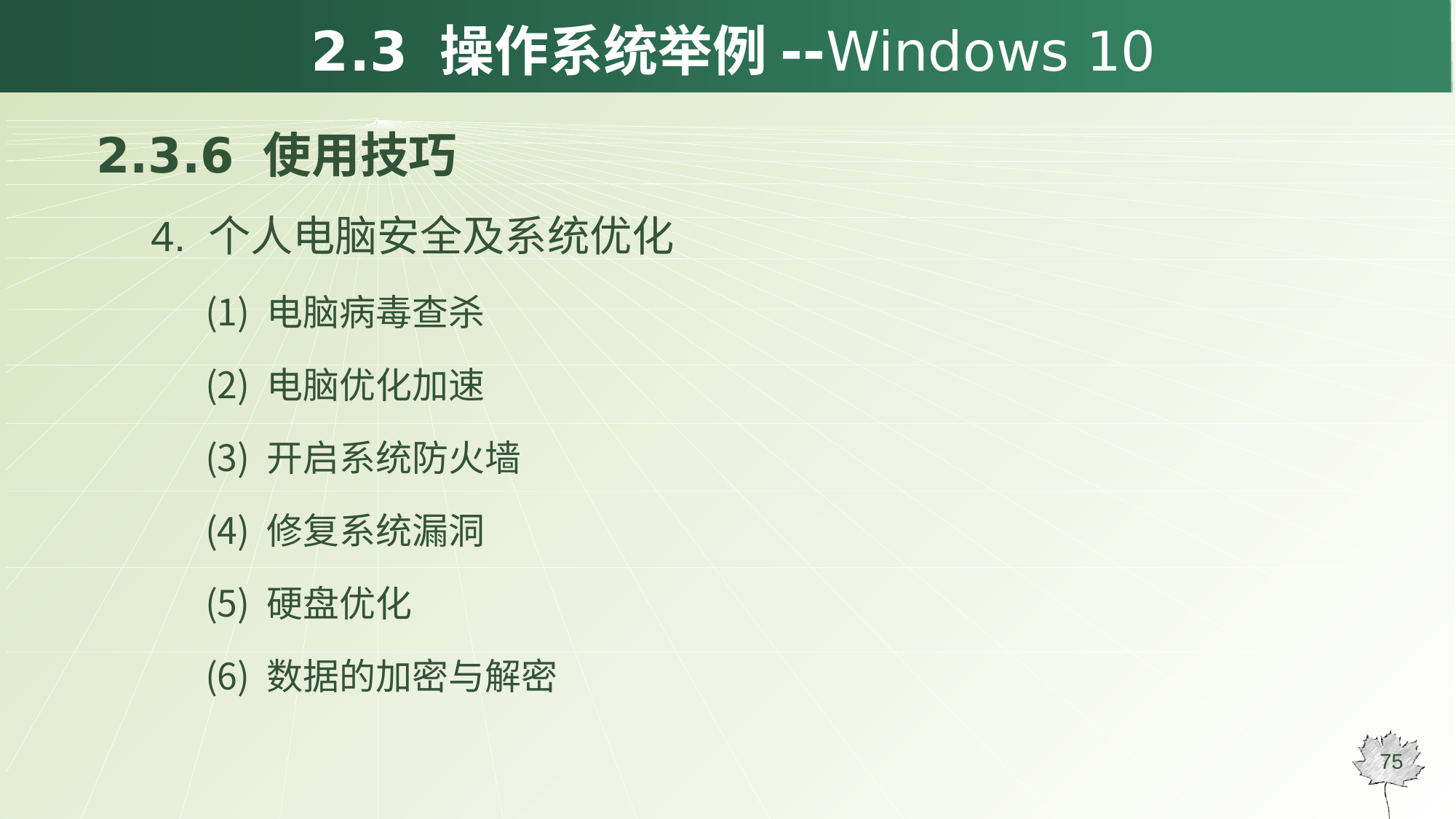

# 2.3 操作系统举例--Windows 10
2.3.6 使用技巧
4. 个人电脑安全及系统优化
电脑病毒查杀
电脑优化加速
开启系统防火墙
修复系统漏洞
硬盘优化
数据的加密与解密
75